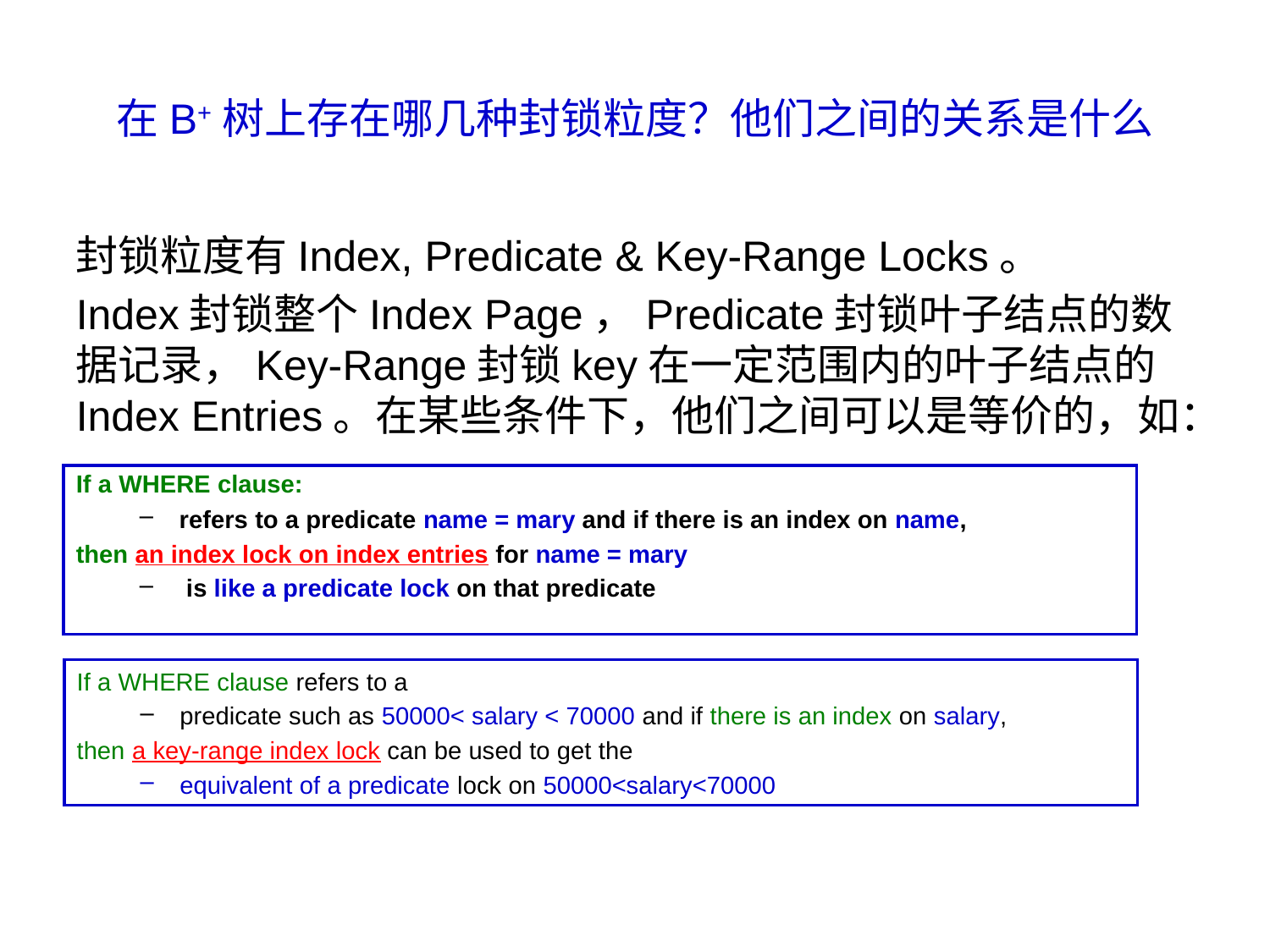

# 在B+树上存在哪几种封锁粒度？他们之间的关系是什么
封锁粒度有Index, Predicate & Key-Range Locks。
Index封锁整个Index Page，Predicate封锁叶子结点的数据记录，Key-Range封锁key在一定范围内的叶子结点的Index Entries。在某些条件下，他们之间可以是等价的，如：
If a WHERE clause:
refers to a predicate name = mary and if there is an index on name,
then an index lock on index entries for name = mary
 is like a predicate lock on that predicate
If a WHERE clause refers to a
predicate such as 50000< salary < 70000 and if there is an index on salary,
then a key-range index lock can be used to get the
equivalent of a predicate lock on 50000<salary<70000